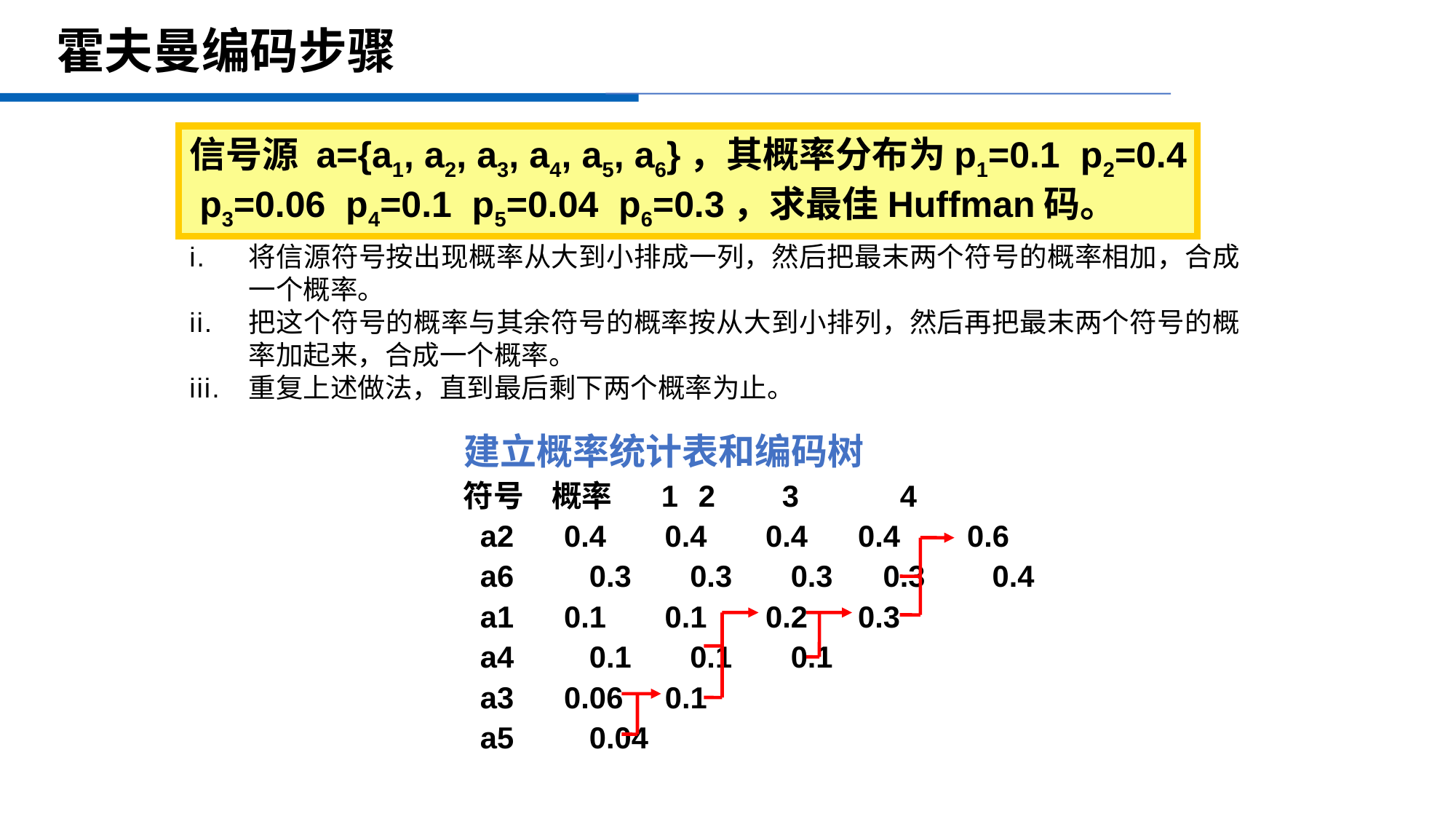

# 霍夫曼编码步骤
信号源 a={a1, a2, a3, a4, a5, a6}，其概率分布为p1=0.1  p2=0.4  p3=0.06  p4=0.1  p5=0.04  p6=0.3，求最佳Huffman码。
将信源符号按出现概率从大到小排成一列，然后把最末两个符号的概率相加，合成一个概率。
把这个符号的概率与其余符号的概率按从大到小排列，然后再把最末两个符号的概率加起来，合成一个概率。
重复上述做法，直到最后剩下两个概率为止。

         建立概率统计表和编码树
	符号    概率      1	  2        3	4
	  a2      0.4       0.4       0.4      0.4        0.6
	  a6	  0.3       0.3       0.3      0.3        0.4
	  a1      0.1       0.1       0.2      0.3
	  a4	  0.1       0.1       0.1
	  a3      0.06     0.1
	  a5	  0.04